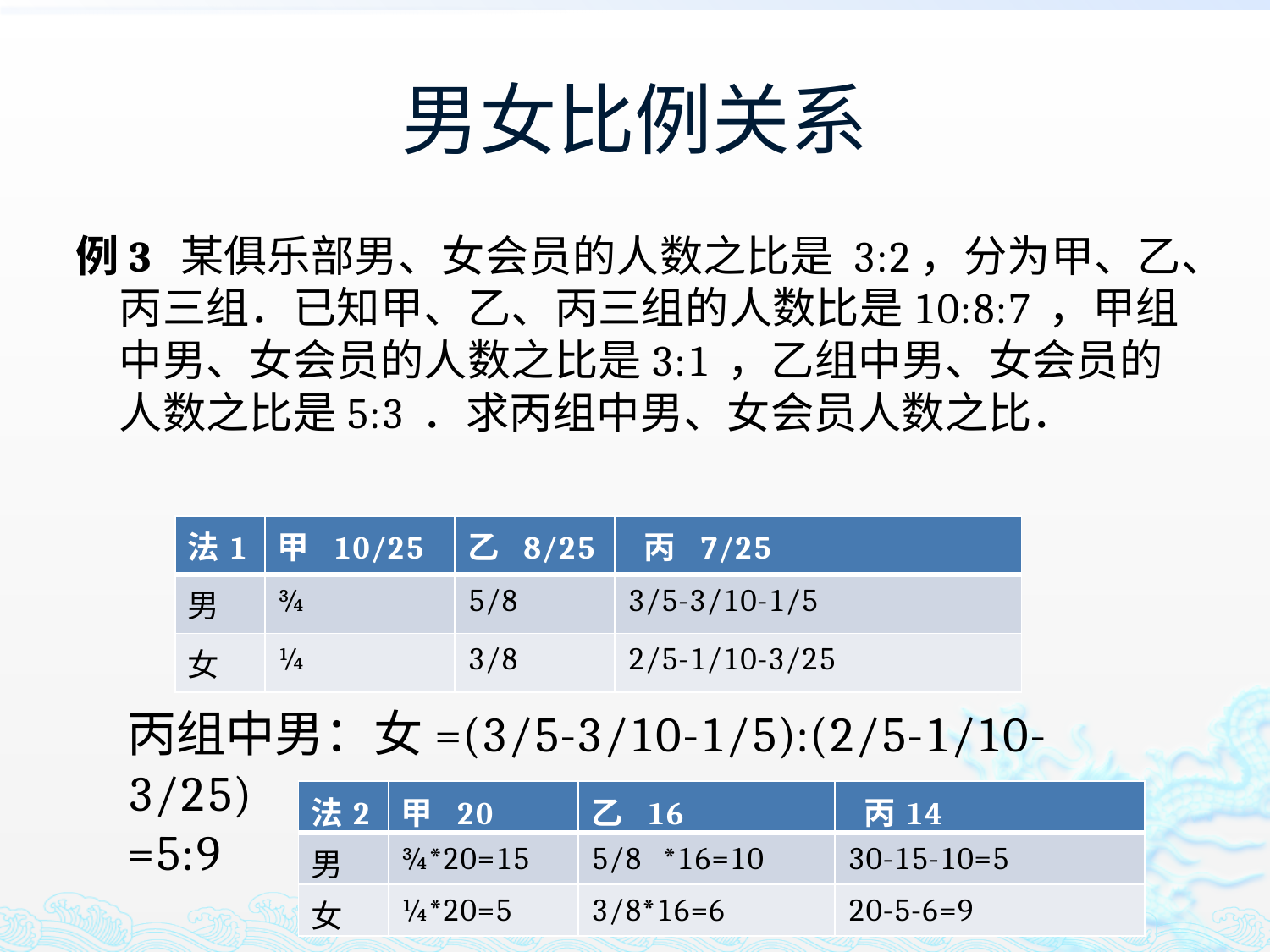

# 男女比例关系
例3  某俱乐部男、女会员的人数之比是 3:2，分为甲、乙、丙三组．已知甲、乙、丙三组的人数比是10:8:7 ，甲组中男、女会员的人数之比是3:1 ，乙组中男、女会员的人数之比是5:3 ．求丙组中男、女会员人数之比．
| 法1 | 甲 10/25 | 乙 8/25 | 丙 7/25 |
| --- | --- | --- | --- |
| 男 | ¾ | 5/8 | 3/5-3/10-1/5 |
| 女 | ¼ | 3/8 | 2/5-1/10-3/25 |
丙组中男：女=(3/5-3/10-1/5):(2/5-1/10-3/25)
=5:9
| 法2 | 甲 20 | 乙 16 | 丙14 |
| --- | --- | --- | --- |
| 男 | ¾\*20=15 | 5/8 \*16=10 | 30-15-10=5 |
| 女 | ¼\*20=5 | 3/8\*16=6 | 20-5-6=9 |